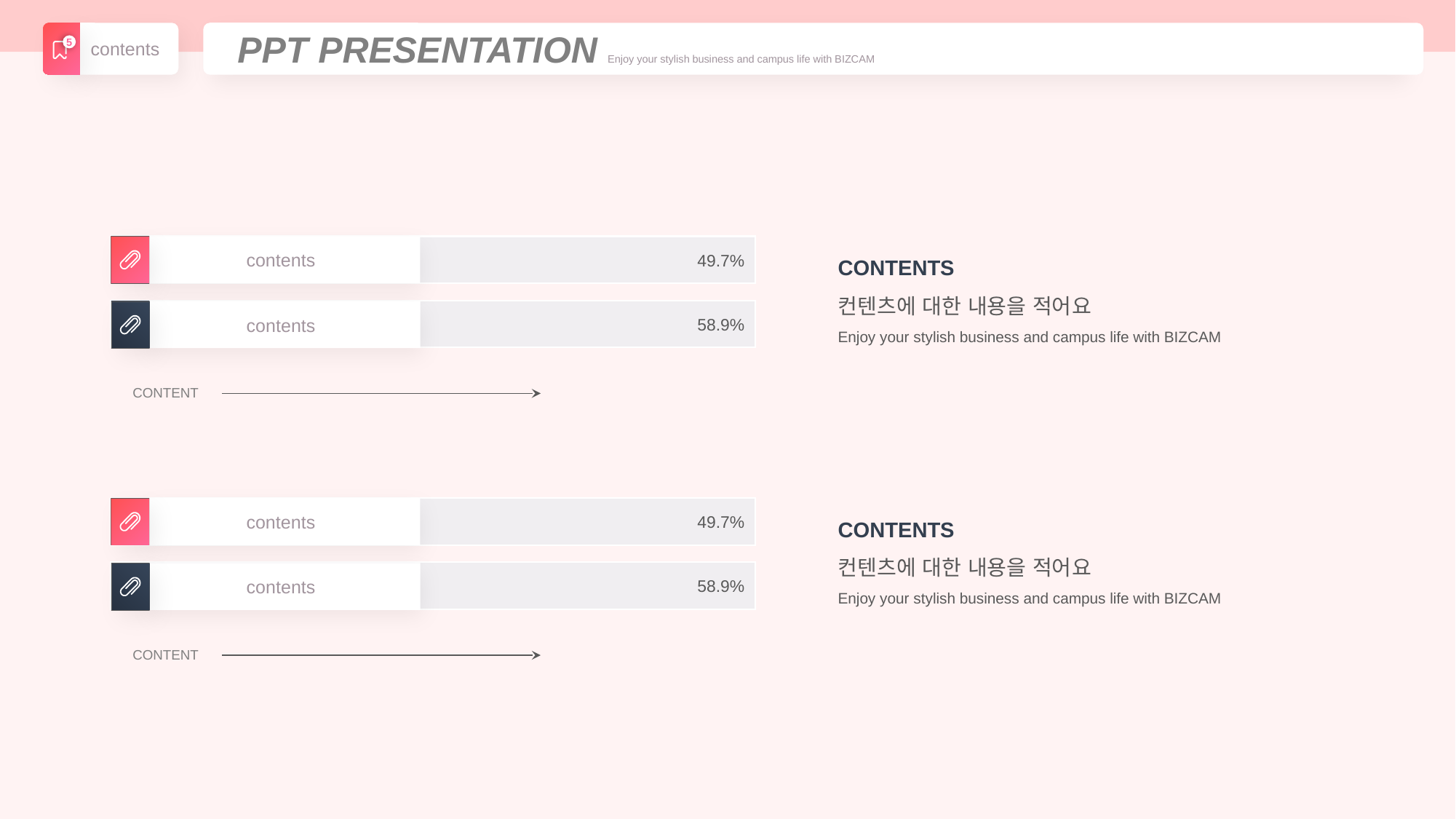

contents
PPT PRESENTATION Enjoy your stylish business and campus life with BIZCAM

5

49.7%
contents
CONTENTS
컨텐츠에 대한 내용을 적어요
Enjoy your stylish business and campus life with BIZCAM

58.9%
contents

CONTENT
49.7%
contents
CONTENTS
컨텐츠에 대한 내용을 적어요
Enjoy your stylish business and campus life with BIZCAM

58.9%
contents

CONTENT